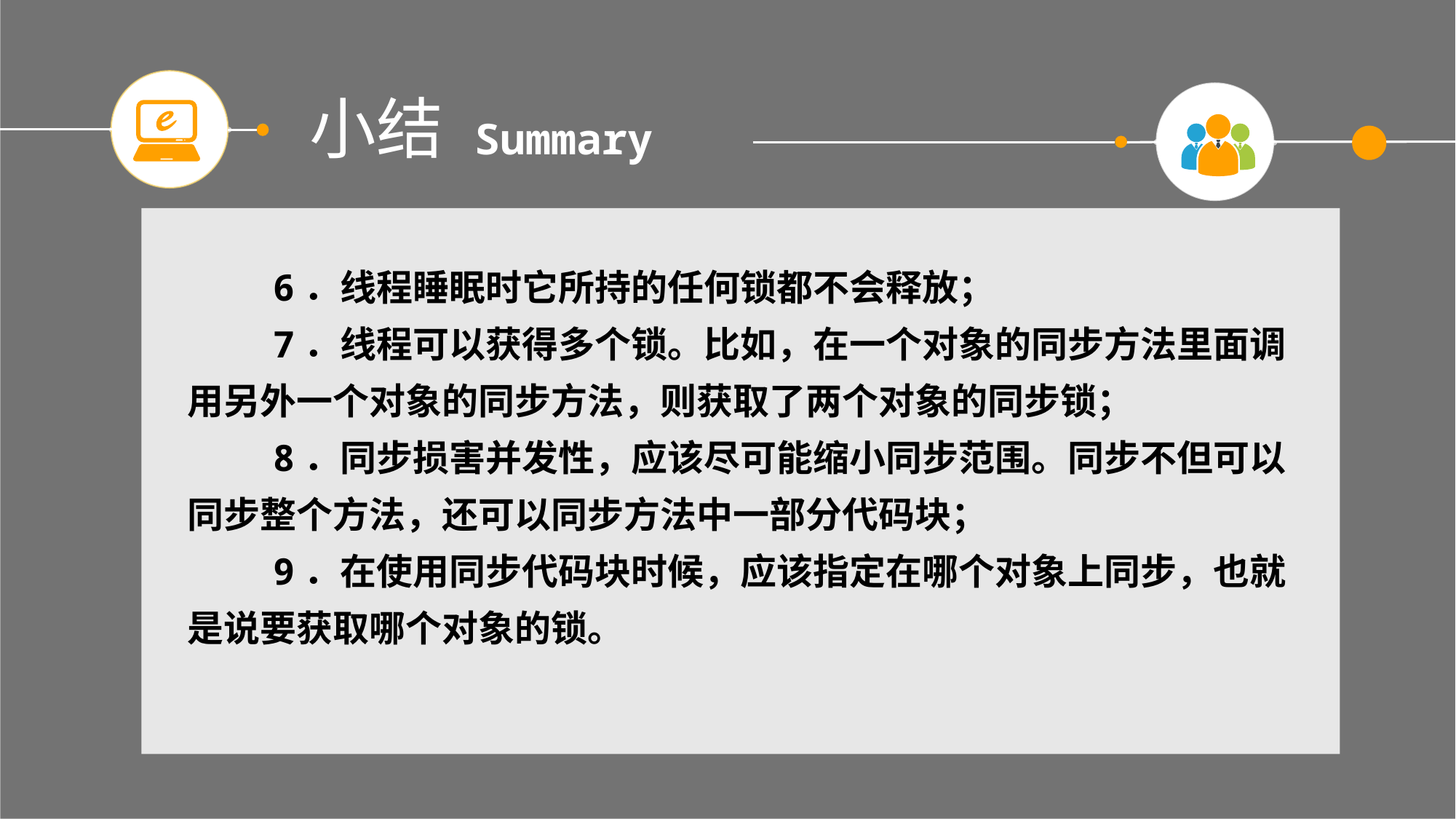

小结

Summary

6．线程睡眠时它所持的任何锁都不会释放；
7．线程可以获得多个锁。比如，在一个对象的同步方法里面调用另外一个对象的同步方法，则获取了两个对象的同步锁；
8．同步损害并发性，应该尽可能缩小同步范围。同步不但可以同步整个方法，还可以同步方法中一部分代码块；
9．在使用同步代码块时候，应该指定在哪个对象上同步，也就是说要获取哪个对象的锁。